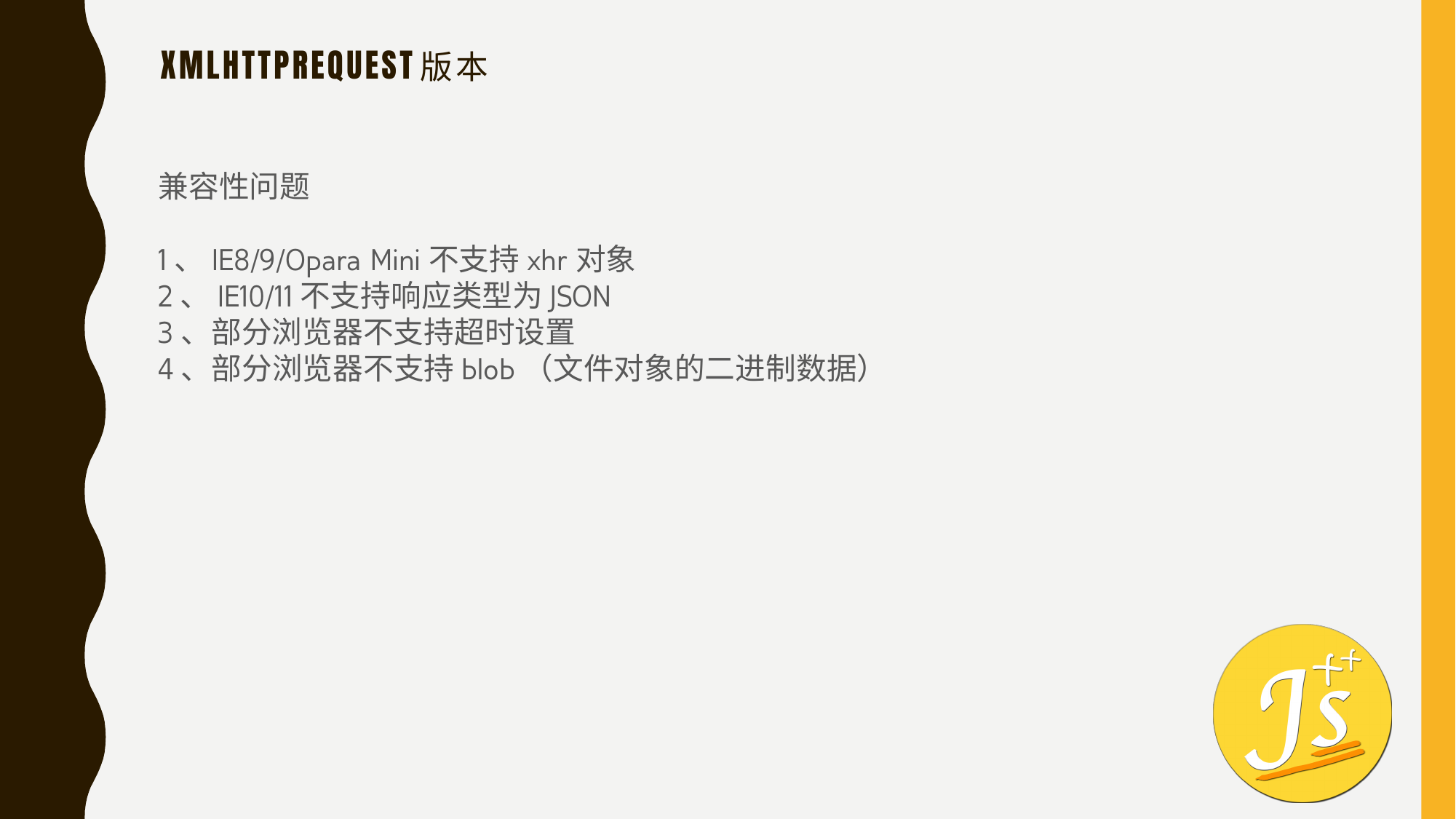

# Xmlhttprequest版本
兼容性问题

1、IE8/9/Opara Mini不支持xhr对象
2、IE10/11不支持响应类型为JSON
3、部分浏览器不支持超时设置
4、部分浏览器不支持blob（文件对象的二进制数据）